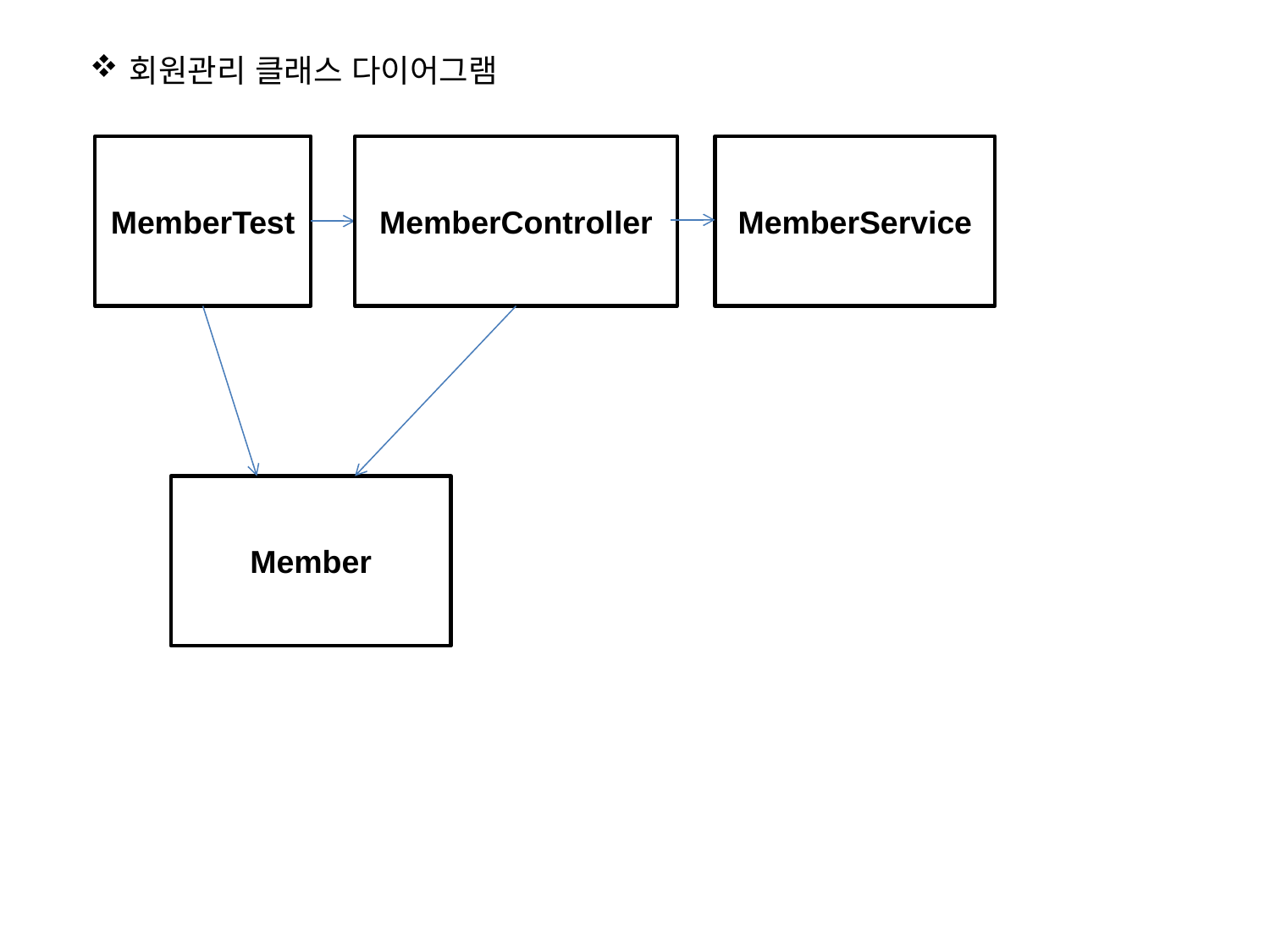

회원관리 클래스 다이어그램
MemberTest
MemberController
MemberService
Member